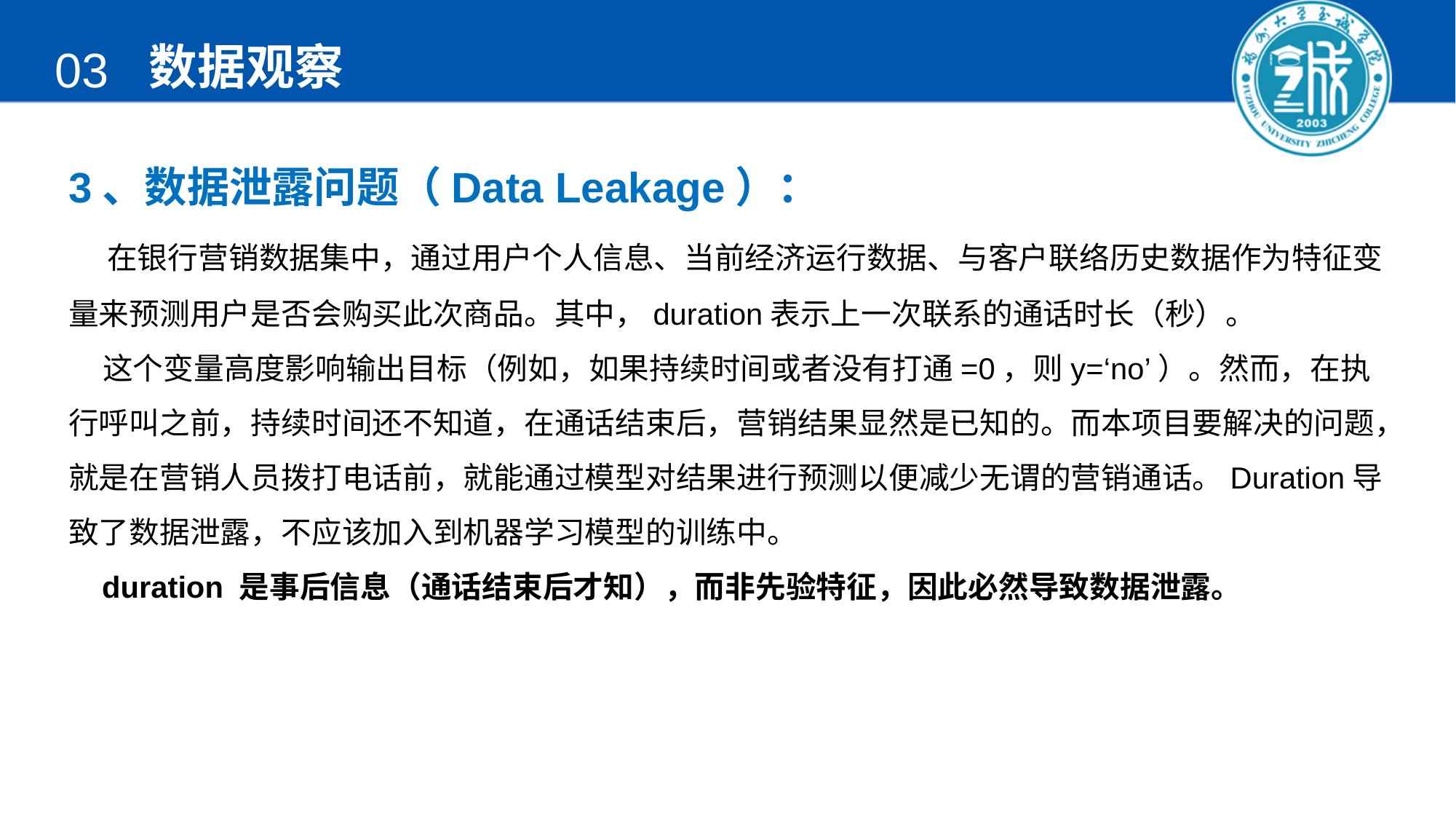

数据观察
03
3、数据泄露问题（Data Leakage）：
    在银行营销数据集中，通过用户个人信息、当前经济运行数据、与客户联络历史数据作为特征变量来预测用户是否会购买此次商品。其中，duration表示上一次联系的通话时长（秒）。
    这个变量高度影响输出目标（例如，如果持续时间或者没有打通=0，则y=‘no’）。然而，在执行呼叫之前，持续时间还不知道，在通话结束后，营销结果显然是已知的。而本项目要解决的问题，就是在营销人员拨打电话前，就能通过模型对结果进行预测以便减少无谓的营销通话。Duration导致了数据泄露，不应该加入到机器学习模型的训练中。
    duration 是事后信息（通话结束后才知），而非先验特征，因此必然导致数据泄露。